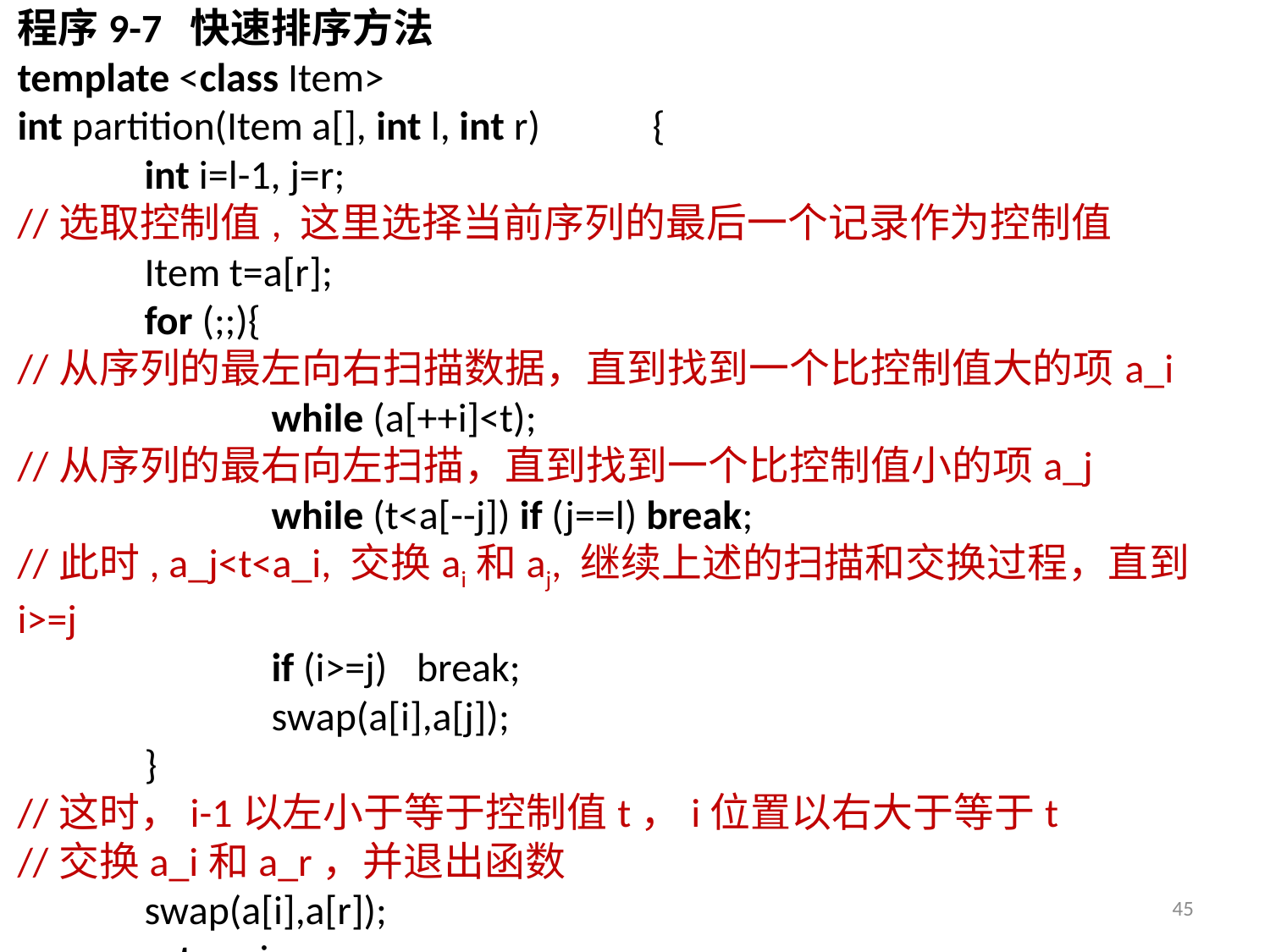

程序9-7  快速排序方法
template <class Item>
int partition(Item a[], int l, int r)	{
	int i=l-1, j=r;
//选取控制值, 这里选择当前序列的最后一个记录作为控制值
	Item t=a[r];
	for (;;){
//从序列的最左向右扫描数据，直到找到一个比控制值大的项a_i
		while (a[++i]<t);
//从序列的最右向左扫描，直到找到一个比控制值小的项a_j
		while (t<a[--j]) if (j==l) break;
//此时, a_j<t<a_i, 交换ai和aj, 继续上述的扫描和交换过程，直到i>=j
		if (i>=j)	  break;
		swap(a[i],a[j]);
	}
//这时，i-1以左小于等于控制值t，i位置以右大于等于t
//交换a_i和a_r，并退出函数
	swap(a[i],a[r]);
	return i;
}
45